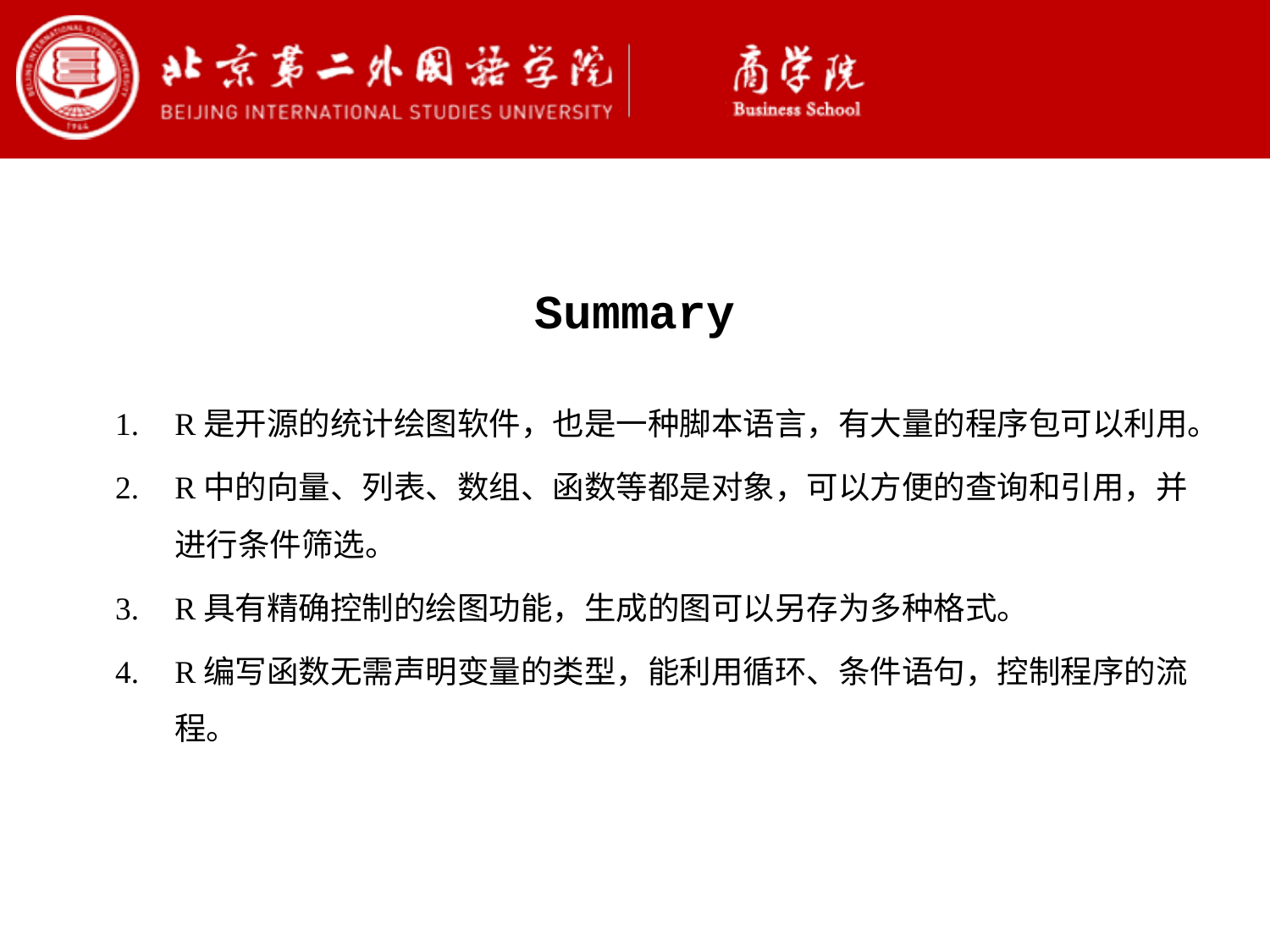

Summary
R是开源的统计绘图软件，也是一种脚本语言，有大量的程序包可以利用。
R中的向量、列表、数组、函数等都是对象，可以方便的查询和引用，并进行条件筛选。
R具有精确控制的绘图功能，生成的图可以另存为多种格式。
R编写函数无需声明变量的类型，能利用循环、条件语句，控制程序的流程。